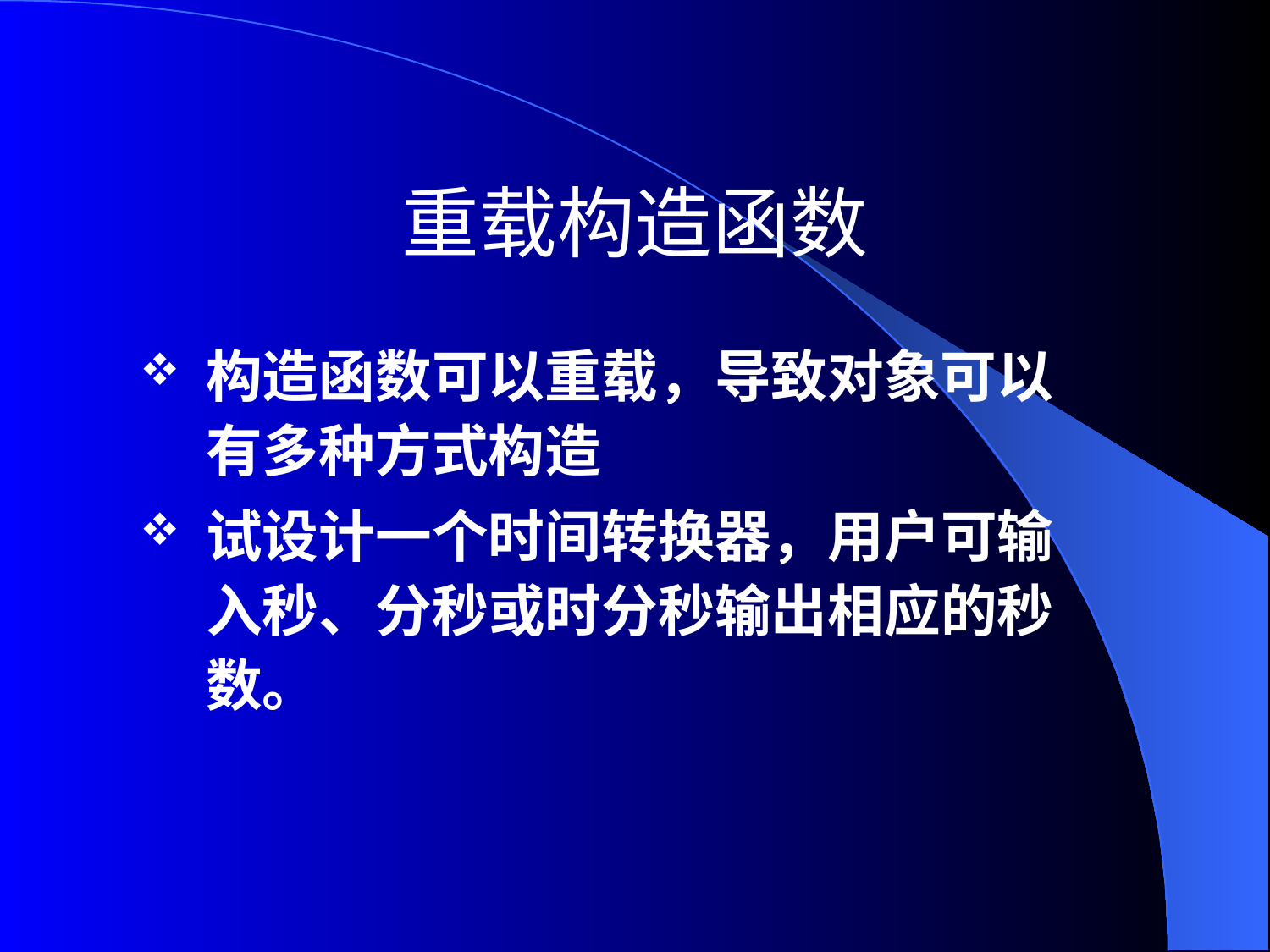

# 重载构造函数
构造函数可以重载，导致对象可以有多种方式构造
试设计一个时间转换器，用户可输入秒、分秒或时分秒输出相应的秒数。